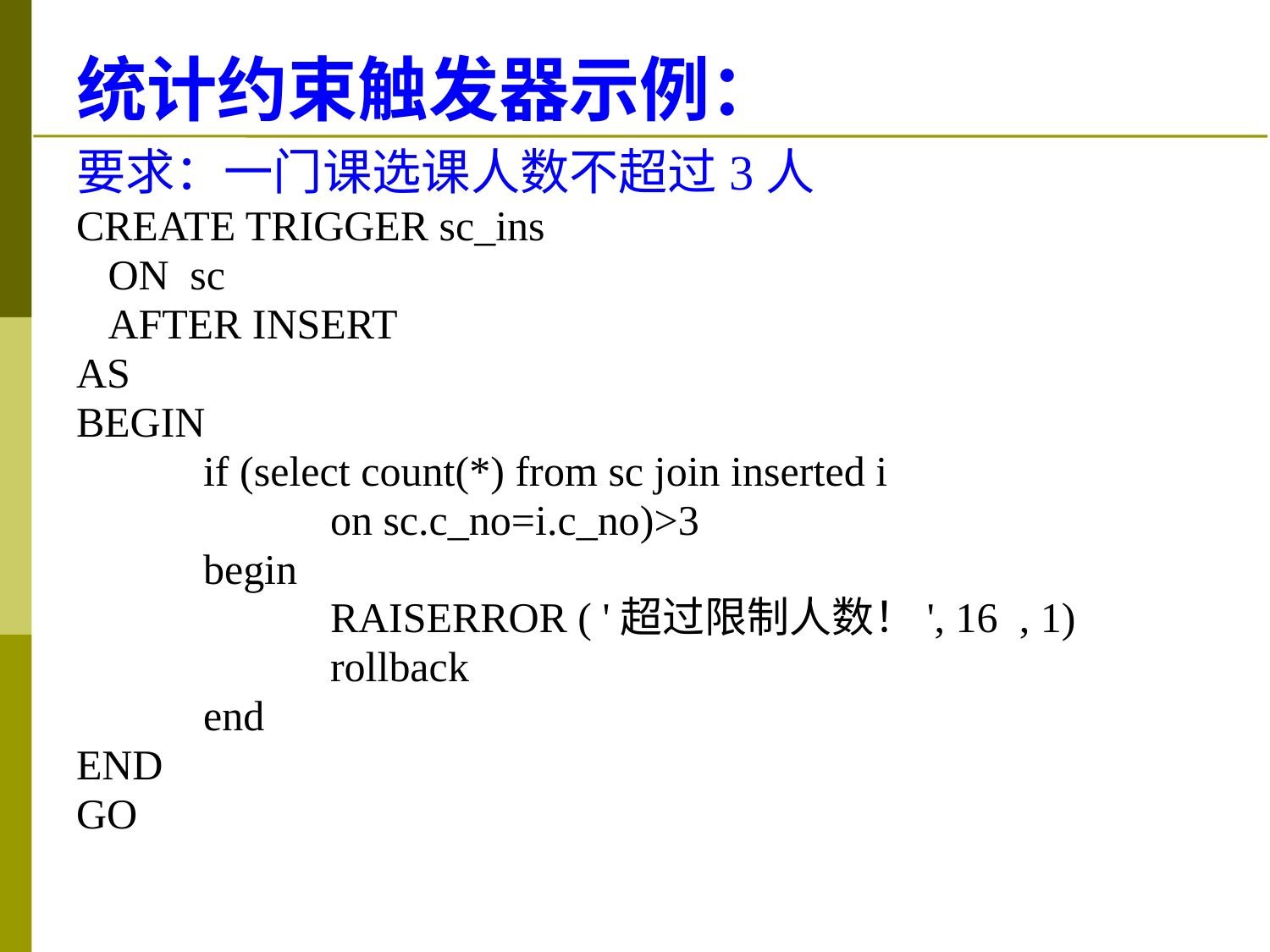

# 统计约束触发器示例：
要求：一门课选课人数不超过3人
CREATE TRIGGER sc_ins
   ON  sc
   AFTER INSERT
AS
BEGIN
	if (select count(*) from sc join inserted i
		on sc.c_no=i.c_no)>3
	begin
		RAISERROR ( '超过限制人数！', 16  , 1)
		rollback
	end
END
GO